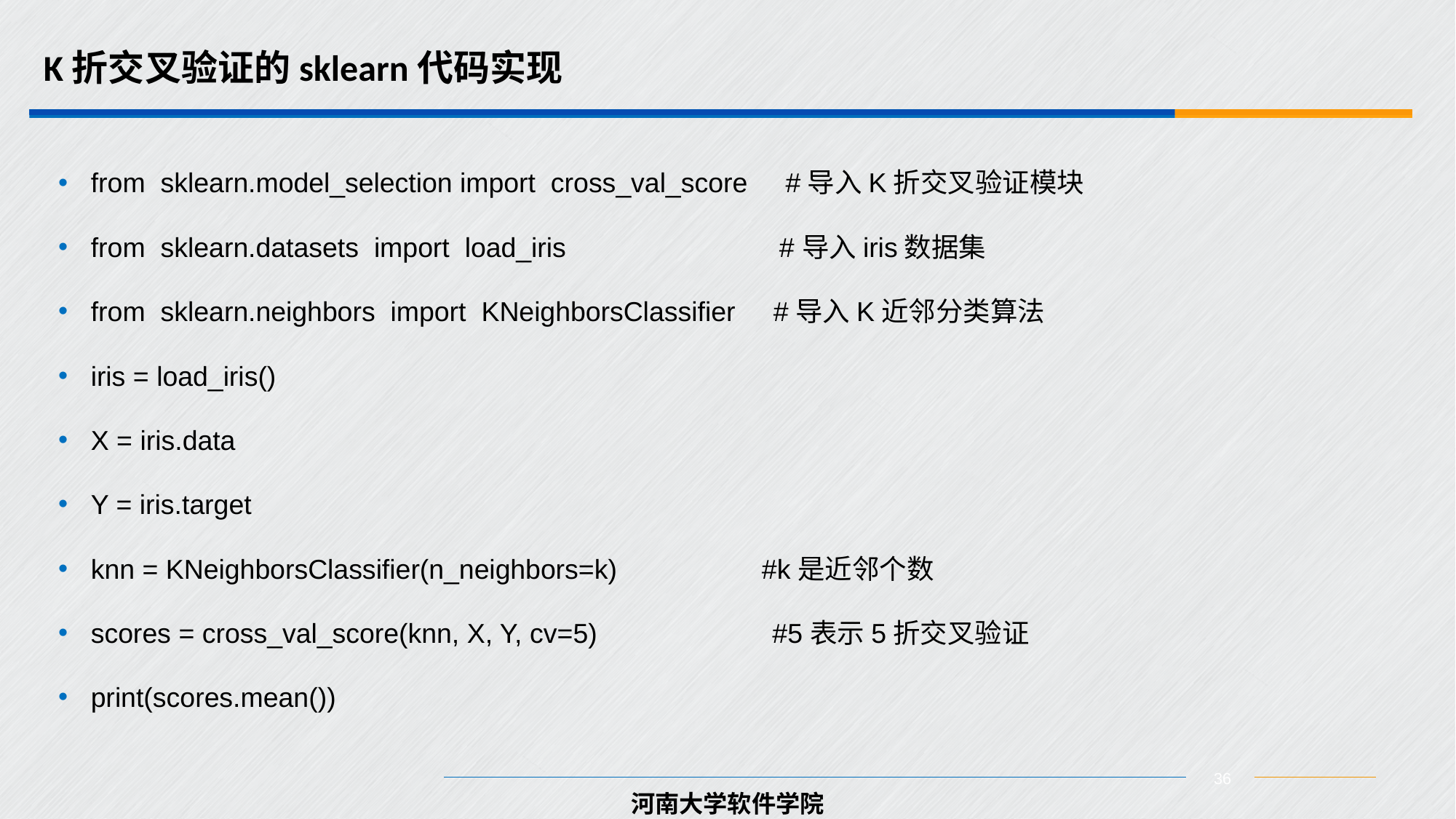

# K折交叉验证的sklearn代码实现
from  sklearn.model_selection import  cross_val_score     #导入K折交叉验证模块
from  sklearn.datasets  import  load_iris                            #导入iris数据集
from  sklearn.neighbors  import  KNeighborsClassifier     #导入K近邻分类算法
iris = load_iris()
X = iris.data
Y = iris.target
knn = KNeighborsClassifier(n_neighbors=k)                   #k是近邻个数
scores = cross_val_score(knn, X, Y, cv=5)                       #5表示5折交叉验证
print(scores.mean())